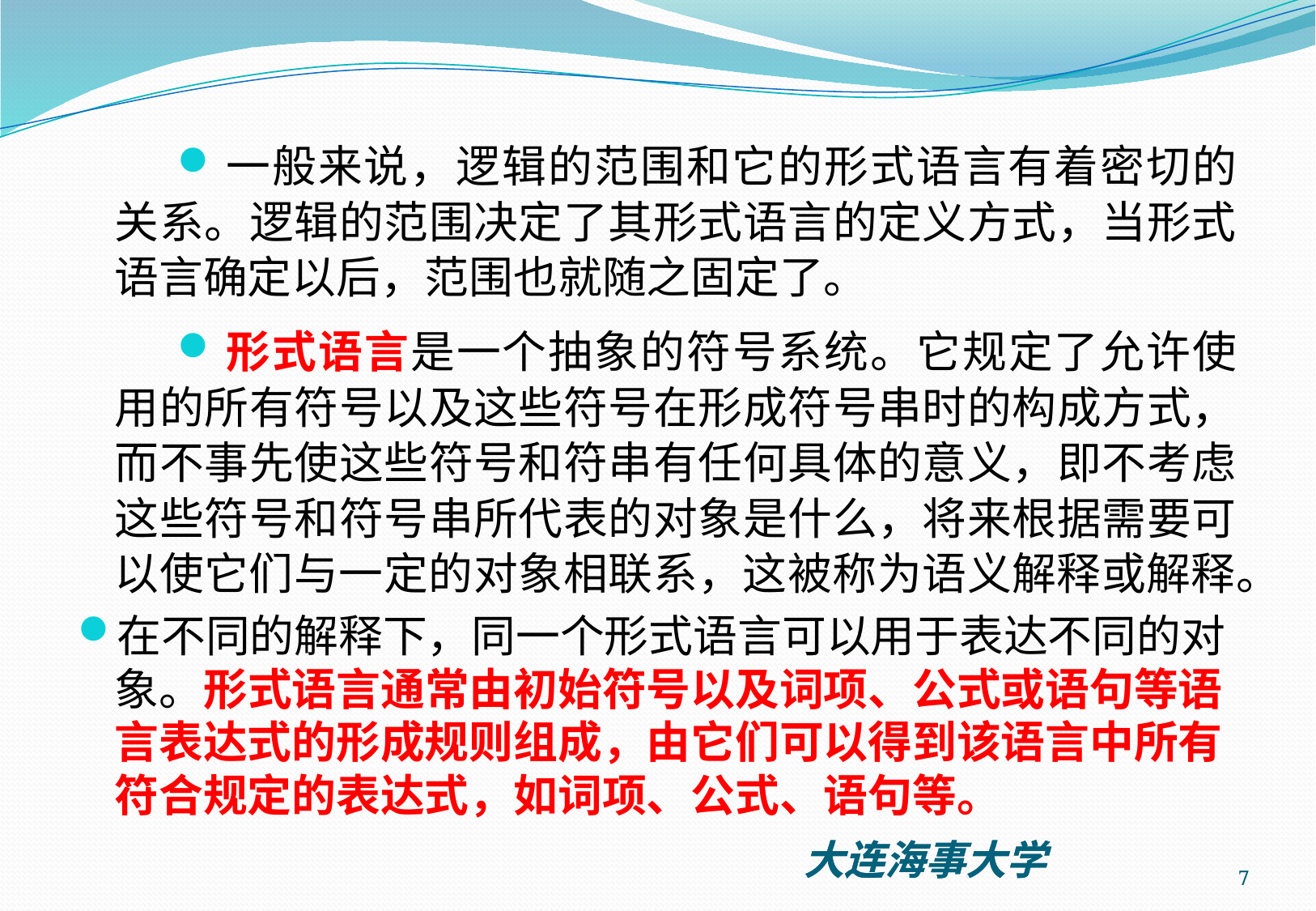

一般来说，逻辑的范围和它的形式语言有着密切的关系。逻辑的范围决定了其形式语言的定义方式，当形式语言确定以后，范围也就随之固定了。
形式语言是一个抽象的符号系统。它规定了允许使用的所有符号以及这些符号在形成符号串时的构成方式，而不事先使这些符号和符串有任何具体的意义，即不考虑这些符号和符号串所代表的对象是什么，将来根据需要可以使它们与一定的对象相联系，这被称为语义解释或解释。
在不同的解释下，同一个形式语言可以用于表达不同的对象。形式语言通常由初始符号以及词项、公式或语句等语言表达式的形成规则组成，由它们可以得到该语言中所有符合规定的表达式，如词项、公式、语句等。
7